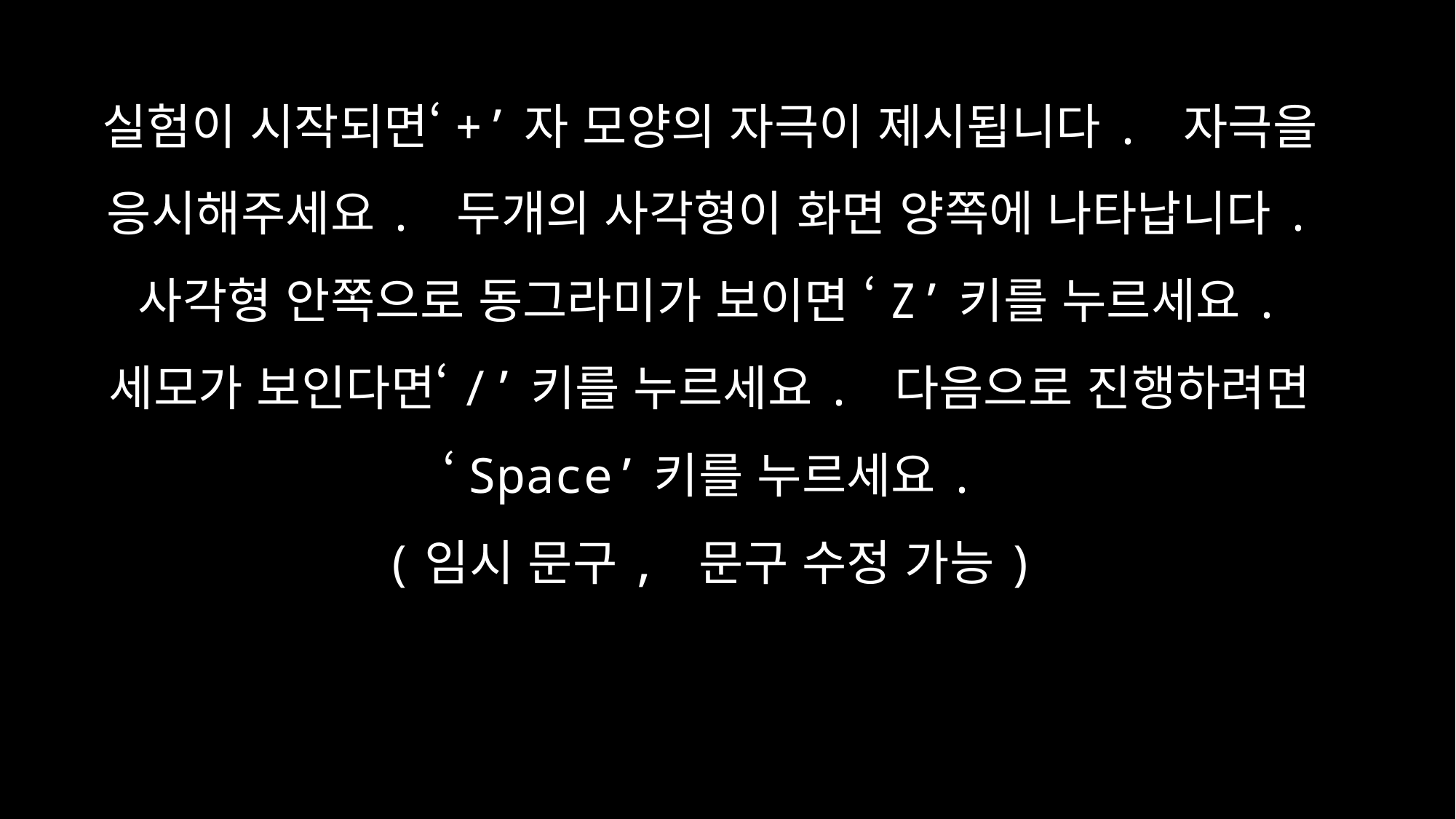

실험이 시작되면‘+’자 모양의 자극이 제시됩니다. 자극을 응시해주세요. 두개의 사각형이 화면 양쪽에 나타납니다. 사각형 안쪽으로 동그라미가 보이면 ‘Z’키를 누르세요. 세모가 보인다면‘/’키를 누르세요. 다음으로 진행하려면‘Space’키를 누르세요.
(임시 문구, 문구 수정 가능)